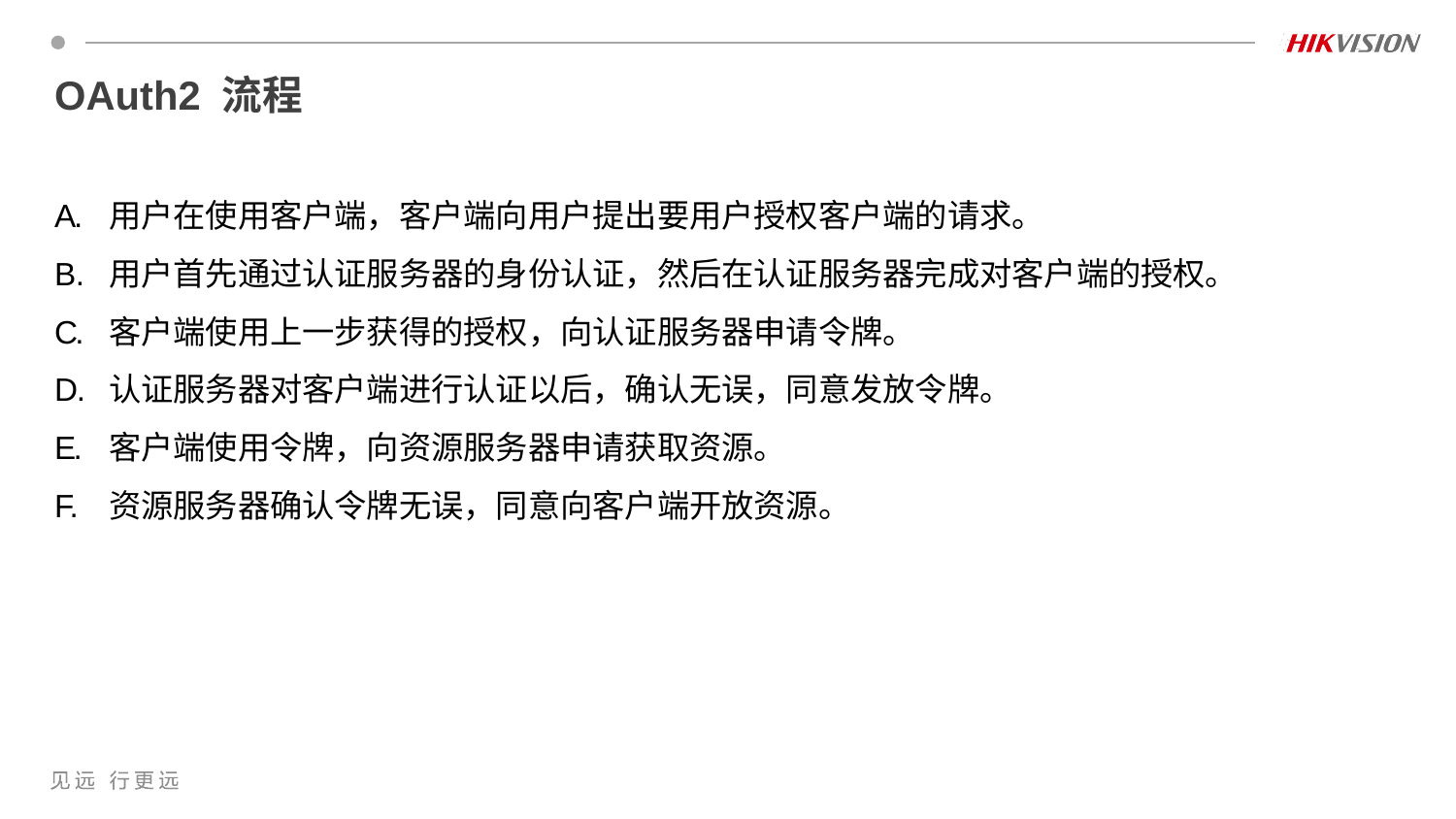

# OAuth2 流程
用户在使用客户端，客户端向用户提出要用户授权客户端的请求。
用户首先通过认证服务器的身份认证，然后在认证服务器完成对客户端的授权。
客户端使用上一步获得的授权，向认证服务器申请令牌。
认证服务器对客户端进行认证以后，确认无误，同意发放令牌。
客户端使用令牌，向资源服务器申请获取资源。
资源服务器确认令牌无误，同意向客户端开放资源。